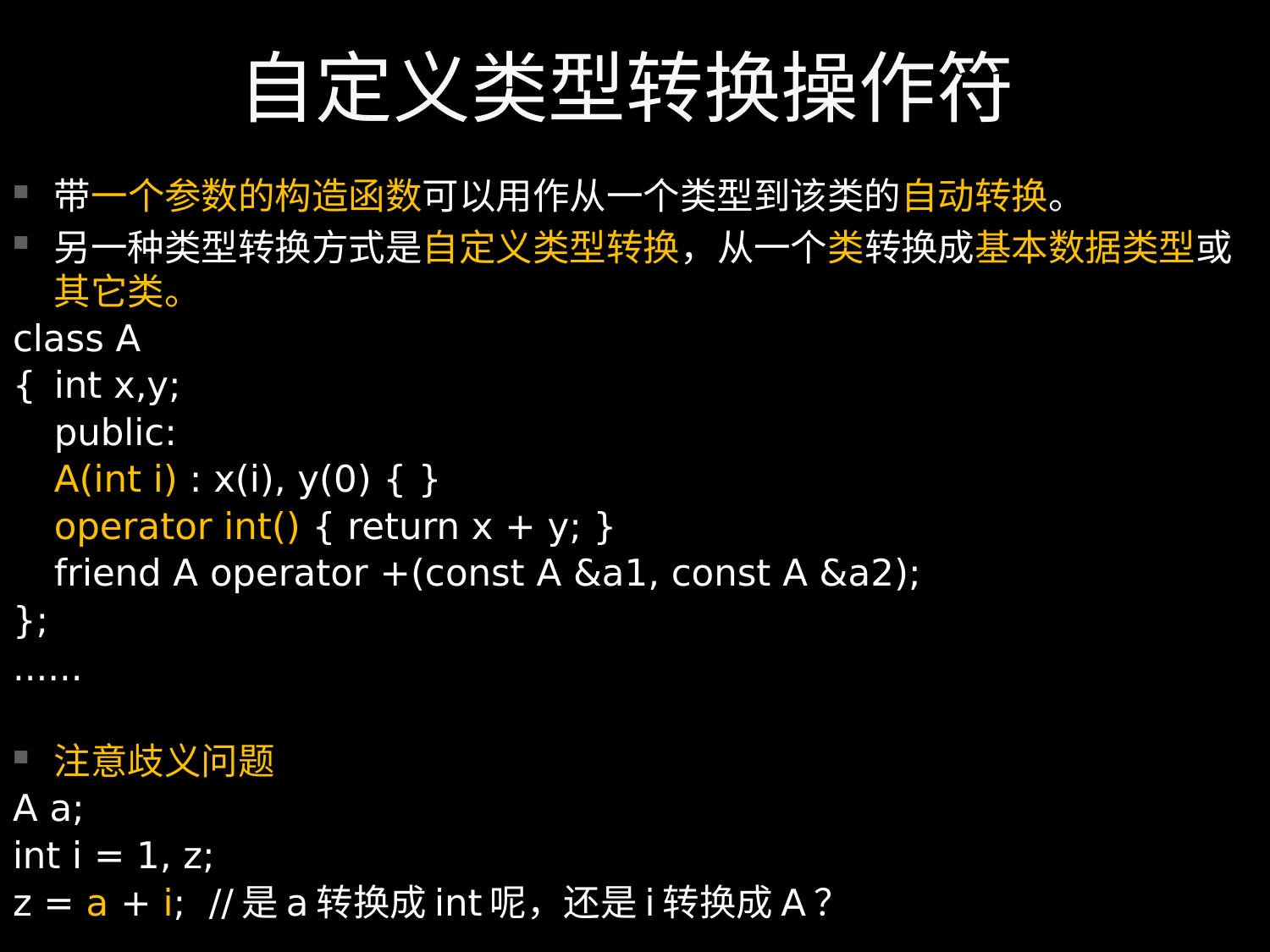

# 自定义类型转换操作符
带一个参数的构造函数可以用作从一个类型到该类的自动转换。
另一种类型转换方式是自定义类型转换，从一个类转换成基本数据类型或其它类。
class A
{		int x,y;
	public:
		A(int i) : x(i), y(0) { }
		operator int() { return x + y; }
		friend A operator +(const A &a1, const A &a2);
};
......

注意歧义问题
A a;
int i = 1, z;
z = a + i;  //是a转换成int呢，还是i转换成A？